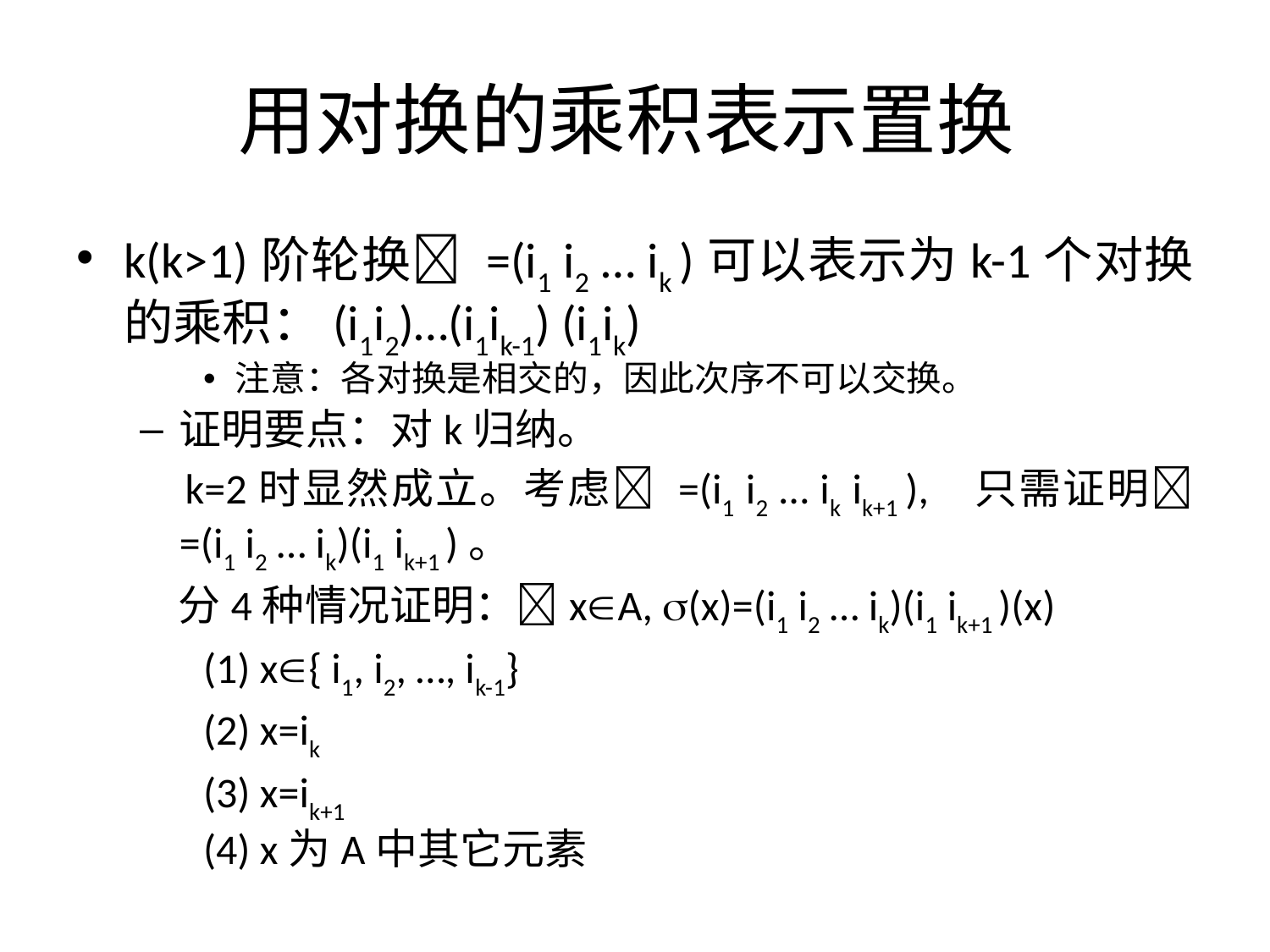

# 用对换的乘积表示置换
k(k>1)阶轮换σ =(i1 i2 … ik )可以表示为k-1个对换的乘积：(i1i2)…(i1ik-1) (i1ik)
注意：各对换是相交的，因此次序不可以交换。
证明要点：对k归纳。
    k=2时显然成立。考虑σ =(i1 i2 … ik ik+1 ),   只需证明σ =(i1 i2 … ik)(i1 ik+1 )。
   分4种情况证明：∀x∈A, σ(x)=(i1 i2 … ik)(i1 ik+1 )(x)
(1) x∈{ i1, i2, …, ik-1}
(2) x=ik
(3) x=ik+1
(4) x为A中其它元素